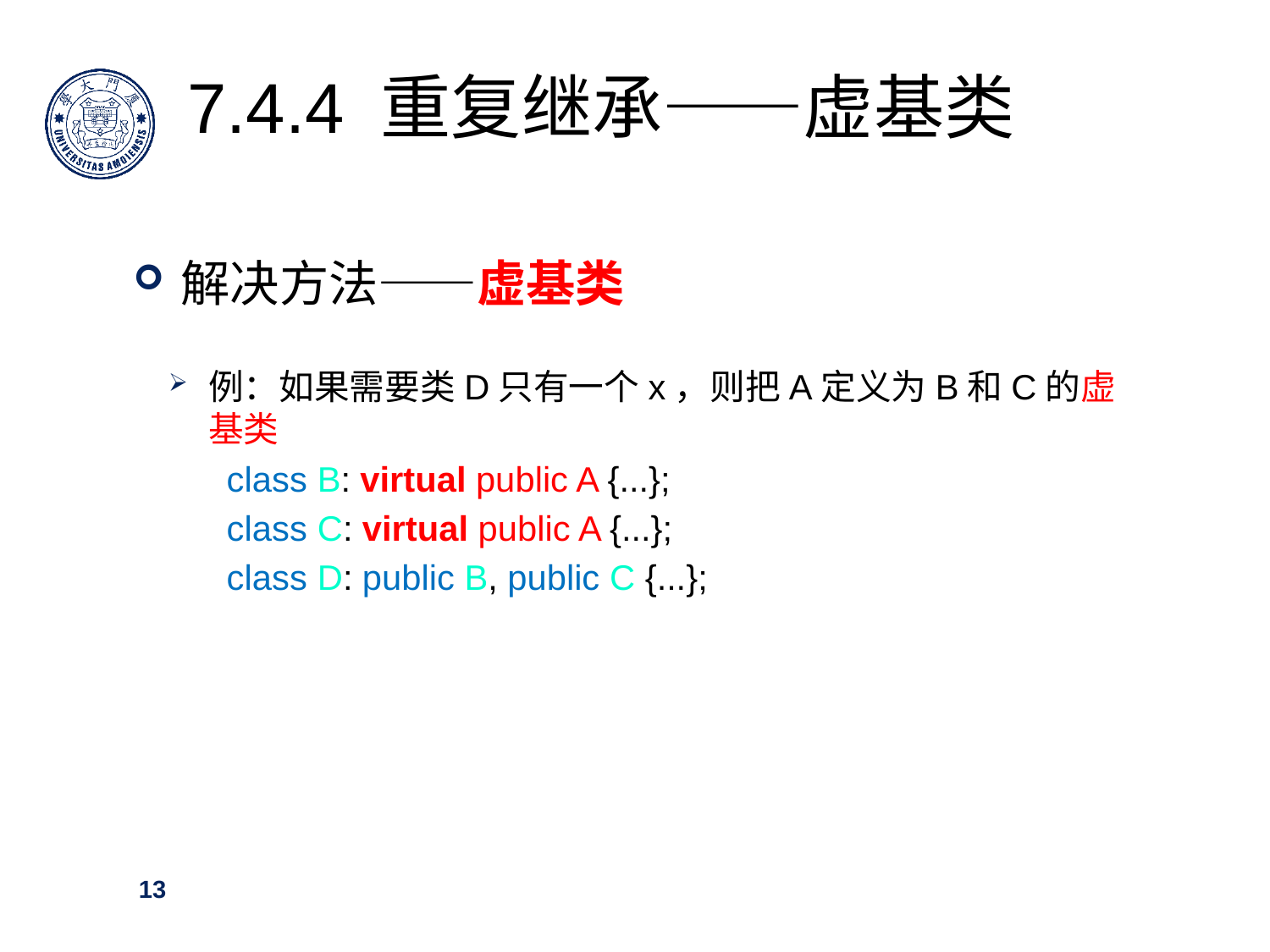

7.4.4 重复继承——虚基类
解决方法——虚基类

例：如果需要类D只有一个x，则把A定义为B和C的虚基类
class B: virtual public A {...};
class C: virtual public A {...};
class D: public B, public C {...};
13